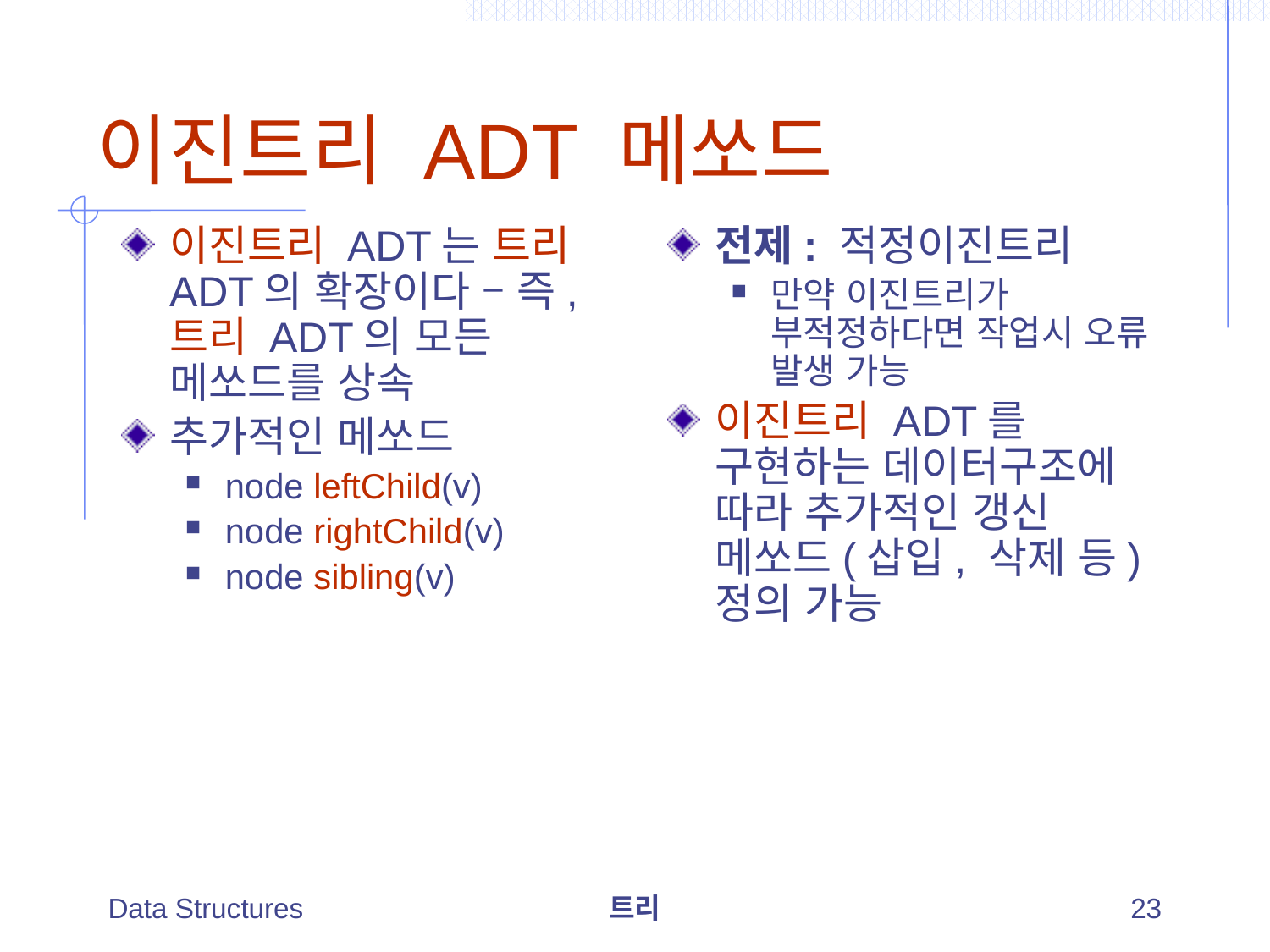

# 이진트리 ADT 메쏘드
이진트리 ADT는 트리 ADT의 확장이다 – 즉, 트리 ADT의 모든 메쏘드를 상속
추가적인 메쏘드
node leftChild(v)
node rightChild(v)
node sibling(v)
전제: 적정이진트리
만약 이진트리가 부적정하다면 작업시 오류 발생 가능
이진트리 ADT를 구현하는 데이터구조에 따라 추가적인 갱신 메쏘드(삽입, 삭제 등) 정의 가능
Data Structures
트리
23